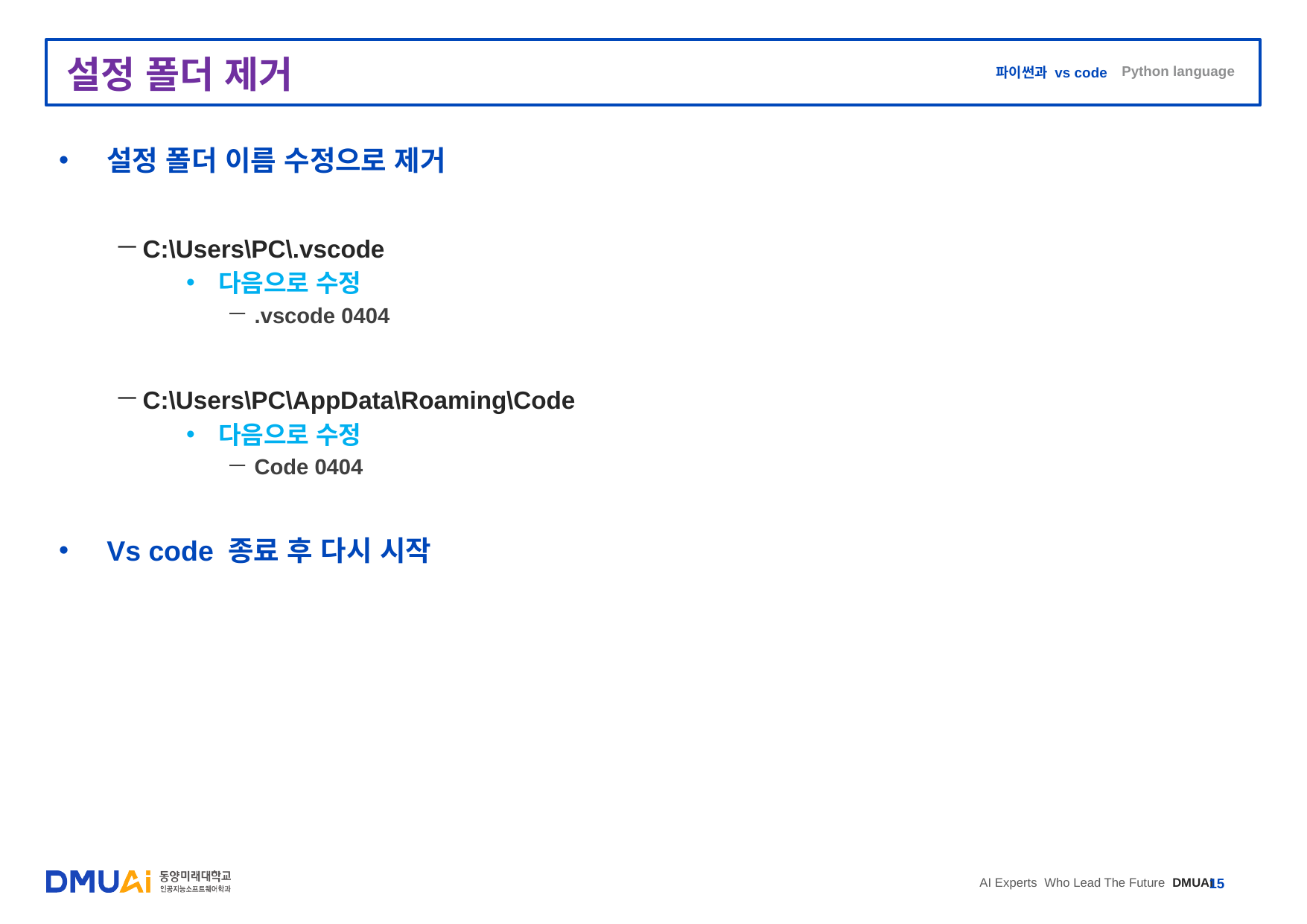

# 설정 폴더 제거
설정 폴더 이름 수정으로 제거

C:\Users\PC\.vscode
다음으로 수정
.vscode 0404

C:\Users\PC\AppData\Roaming\Code
다음으로 수정
Code 0404

Vs code 종료 후 다시 시작